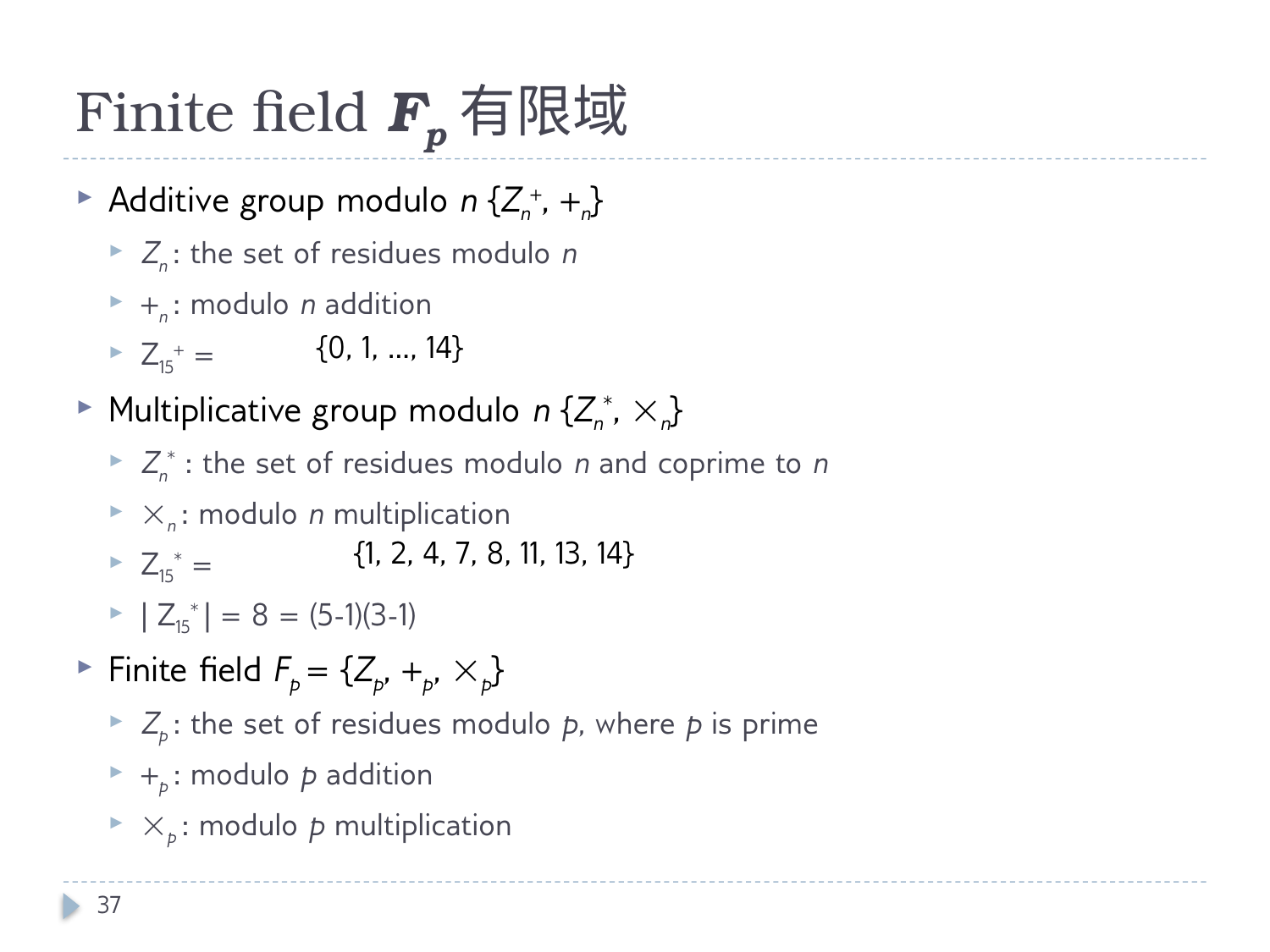

# Finite field Fp有限域
Additive group modulo n {Zn+, +n}
Zn : the set of residues modulo n
+n : modulo n addition
Z15+ =
Multiplicative group modulo n {Zn*, ×n}
Zn* : the set of residues modulo n and coprime to n
×n : modulo n multiplication
Z15* =
| Z15* | = 8 = (5-1)(3-1)
Finite field Fp = {Zp, +p, ×p}
Zp : the set of residues modulo p, where p is prime
+p : modulo p addition
×p : modulo p multiplication
{0, 1, …, 14}
{1, 2, 4, 7, 8, 11, 13, 14}
37